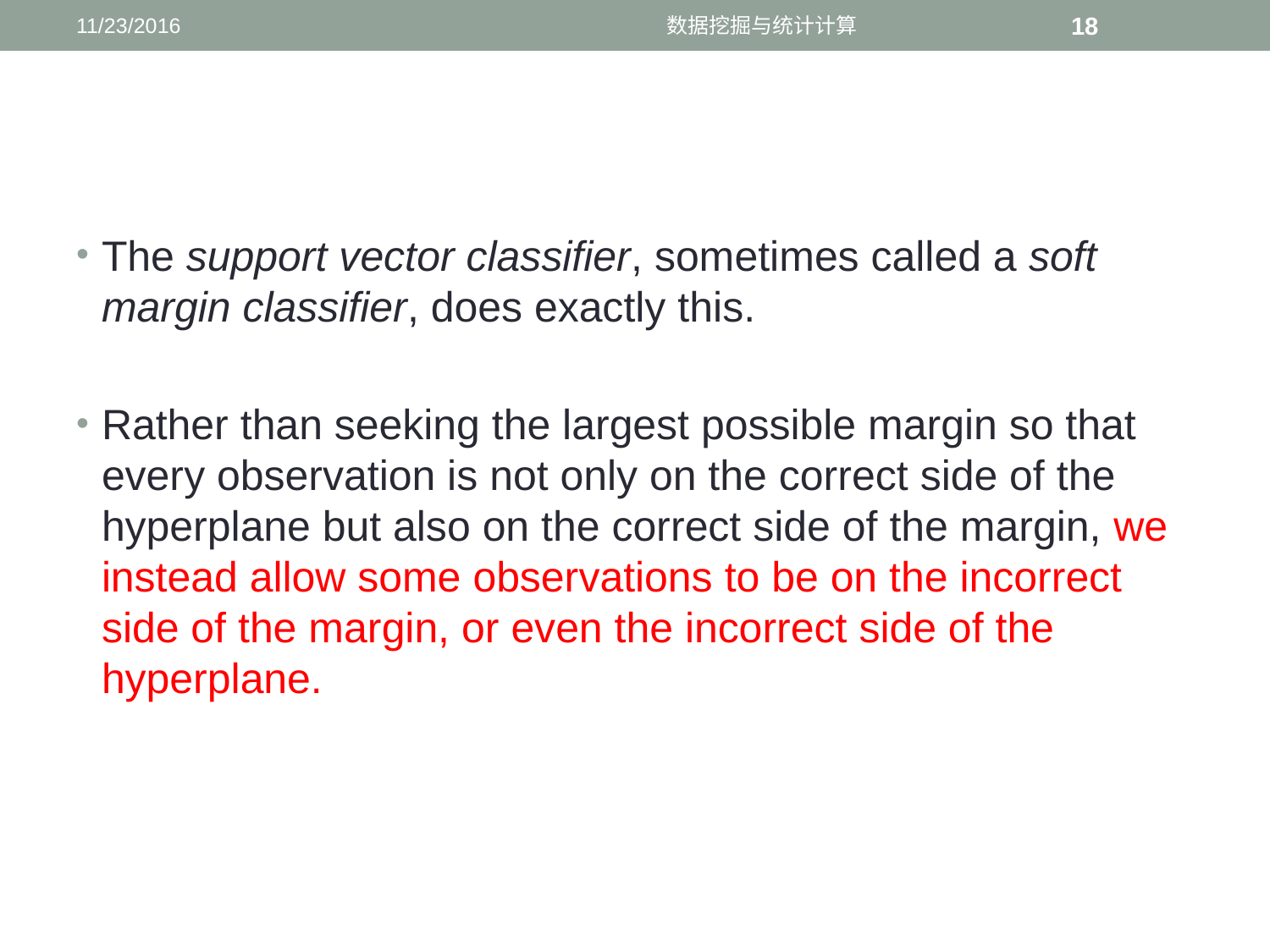

11/23/2016
数据挖掘与统计计算
18
#
The support vector classifier, sometimes called a soft margin classifier, does exactly this.

Rather than seeking the largest possible margin so that every observation is not only on the correct side of the hyperplane but also on the correct side of the margin, we instead allow some observations to be on the incorrect side of the margin, or even the incorrect side of the hyperplane.